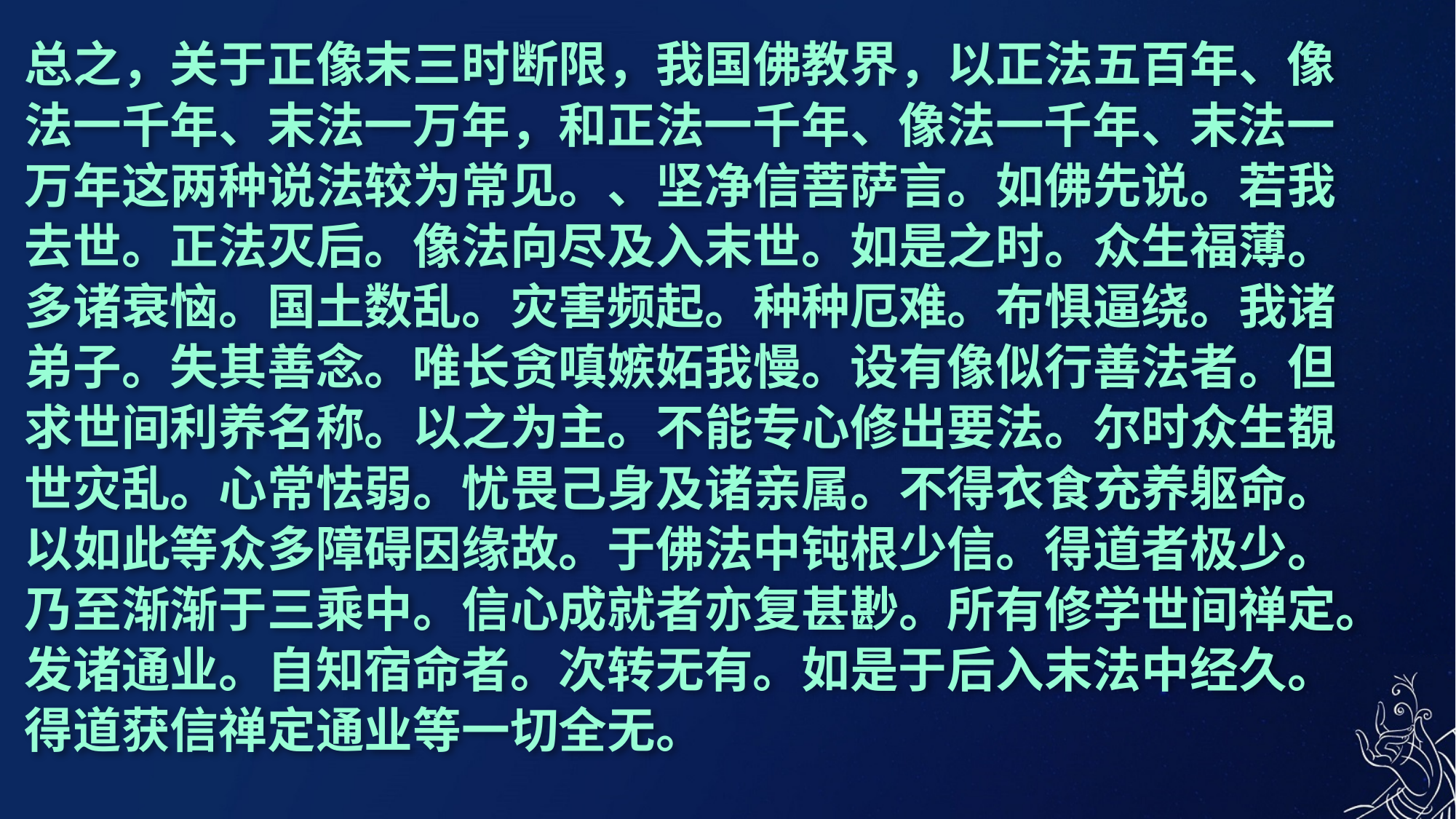

总之，关于正像末三时断限，我国佛教界，以正法五百年、像法一千年、末法一万年，和正法一千年、像法一千年、末法一万年这两种说法较为常见。、坚净信菩萨言。如佛先说。若我去世。正法灭后。像法向尽及入末世。如是之时。众生福薄。多诸衰恼。国土数乱。灾害频起。种种厄难。布惧逼绕。我诸弟子。失其善念。唯长贪嗔嫉妬我慢。设有像似行善法者。但求世间利养名称。以之为主。不能专心修出要法。尔时众生覩世灾乱。心常怯弱。忧畏己身及诸亲属。不得衣食充养躯命。以如此等众多障碍因缘故。于佛法中钝根少信。得道者极少。乃至渐渐于三乘中。信心成就者亦复甚尠。所有修学世间禅定。发诸通业。自知宿命者。次转无有。如是于后入末法中经久。得道获信禅定通业等一切全无。